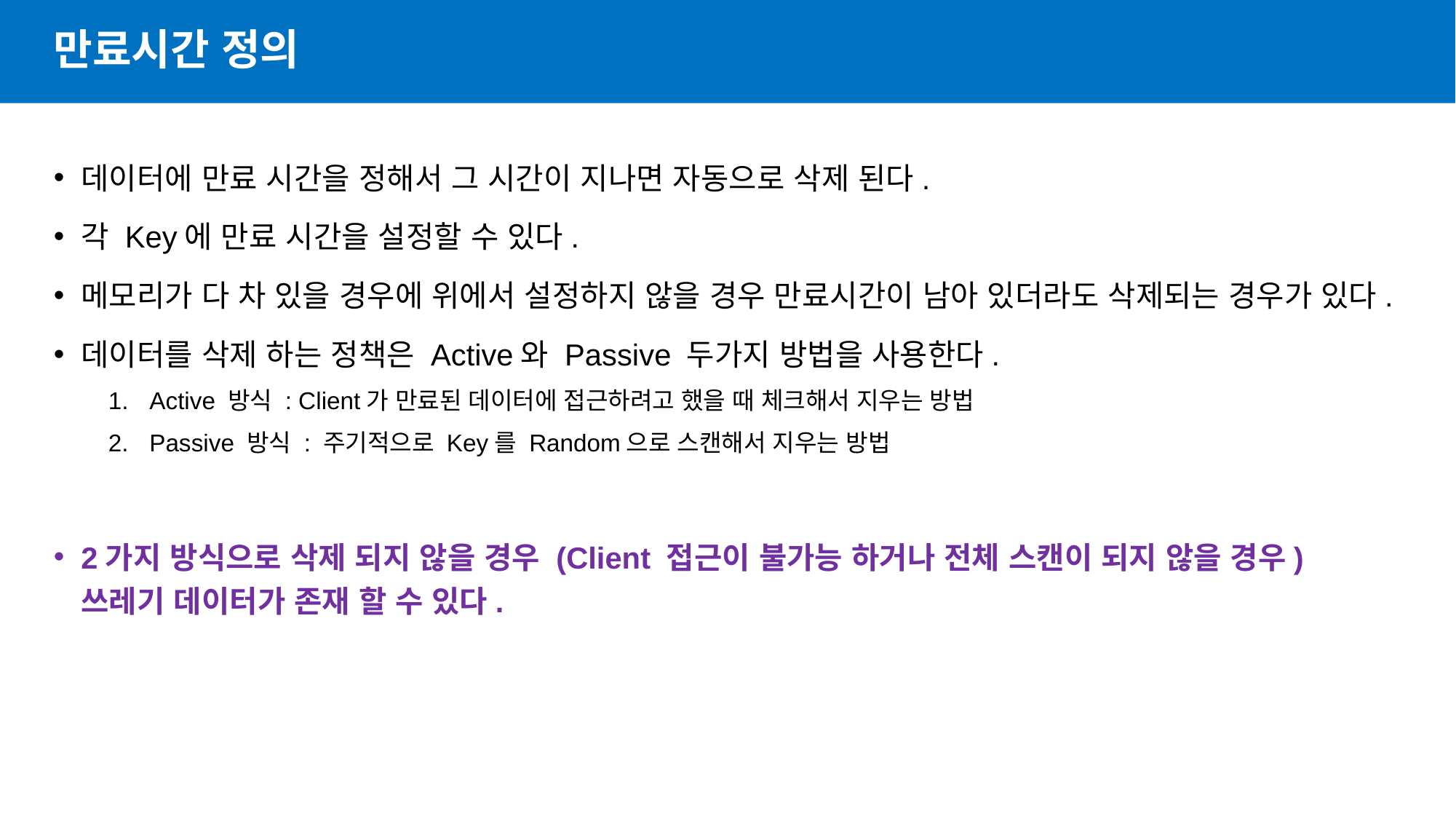

# 만료시간 정의
데이터에 만료 시간을 정해서 그 시간이 지나면 자동으로 삭제 된다.
각 Key에 만료 시간을 설정할 수 있다.
메모리가 다 차 있을 경우에 위에서 설정하지 않을 경우 만료시간이 남아 있더라도 삭제되는 경우가 있다.
데이터를 삭제 하는 정책은 Active와 Passive 두가지 방법을 사용한다.
Active 방식 : Client가 만료된 데이터에 접근하려고 했을 때 체크해서 지우는 방법
Passive 방식 : 주기적으로 Key를 Random으로 스캔해서 지우는 방법

2가지 방식으로 삭제 되지 않을 경우 (Client 접근이 불가능 하거나 전체 스캔이 되지 않을 경우) 쓰레기 데이터가 존재 할 수 있다.